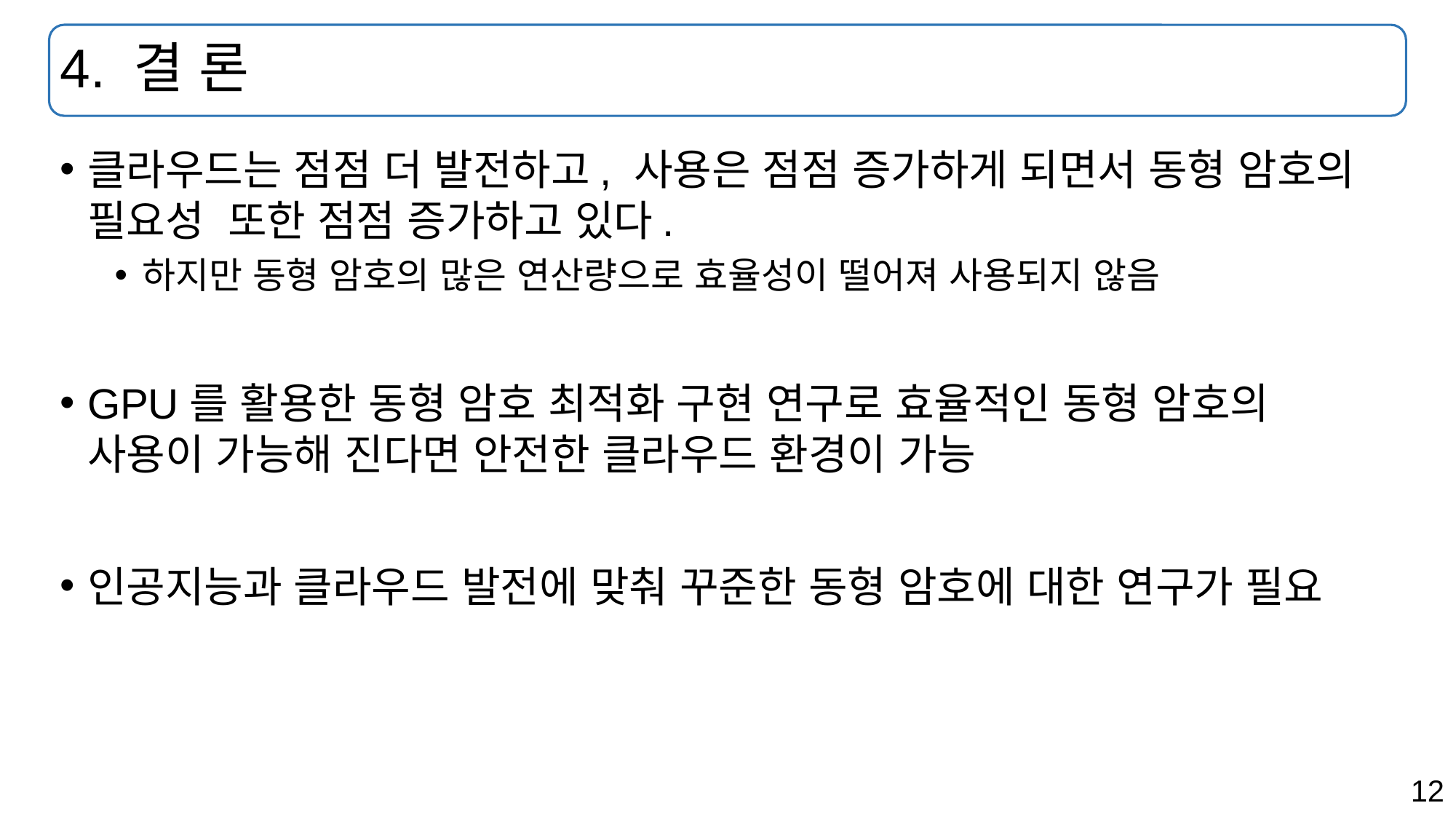

# 4. 결 론
클라우드는 점점 더 발전하고, 사용은 점점 증가하게 되면서 동형 암호의 필요성  또한 점점 증가하고 있다.
하지만 동형 암호의 많은 연산량으로 효율성이 떨어져 사용되지 않음

GPU를 활용한 동형 암호 최적화 구현 연구로 효율적인 동형 암호의 사용이 가능해 진다면 안전한 클라우드 환경이 가능

인공지능과 클라우드 발전에 맞춰 꾸준한 동형 암호에 대한 연구가 필요